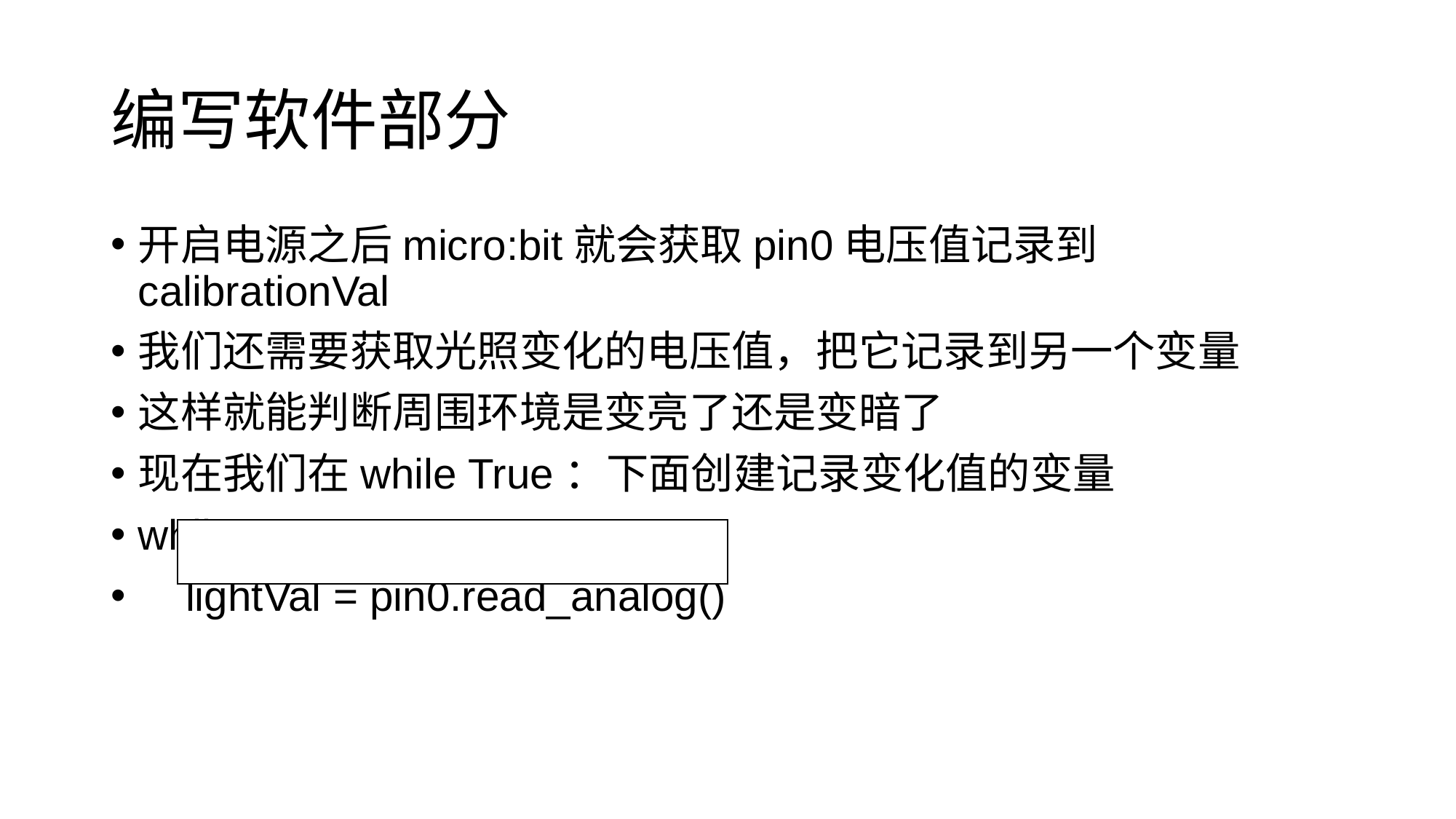

# 编写软件部分
开启电源之后micro:bit就会获取pin0电压值记录到calibrationVal
我们还需要获取光照变化的电压值，把它记录到另一个变量
这样就能判断周围环境是变亮了还是变暗了
现在我们在while True：下面创建记录变化值的变量
while True:
    lightVal = pin0.read_analog()